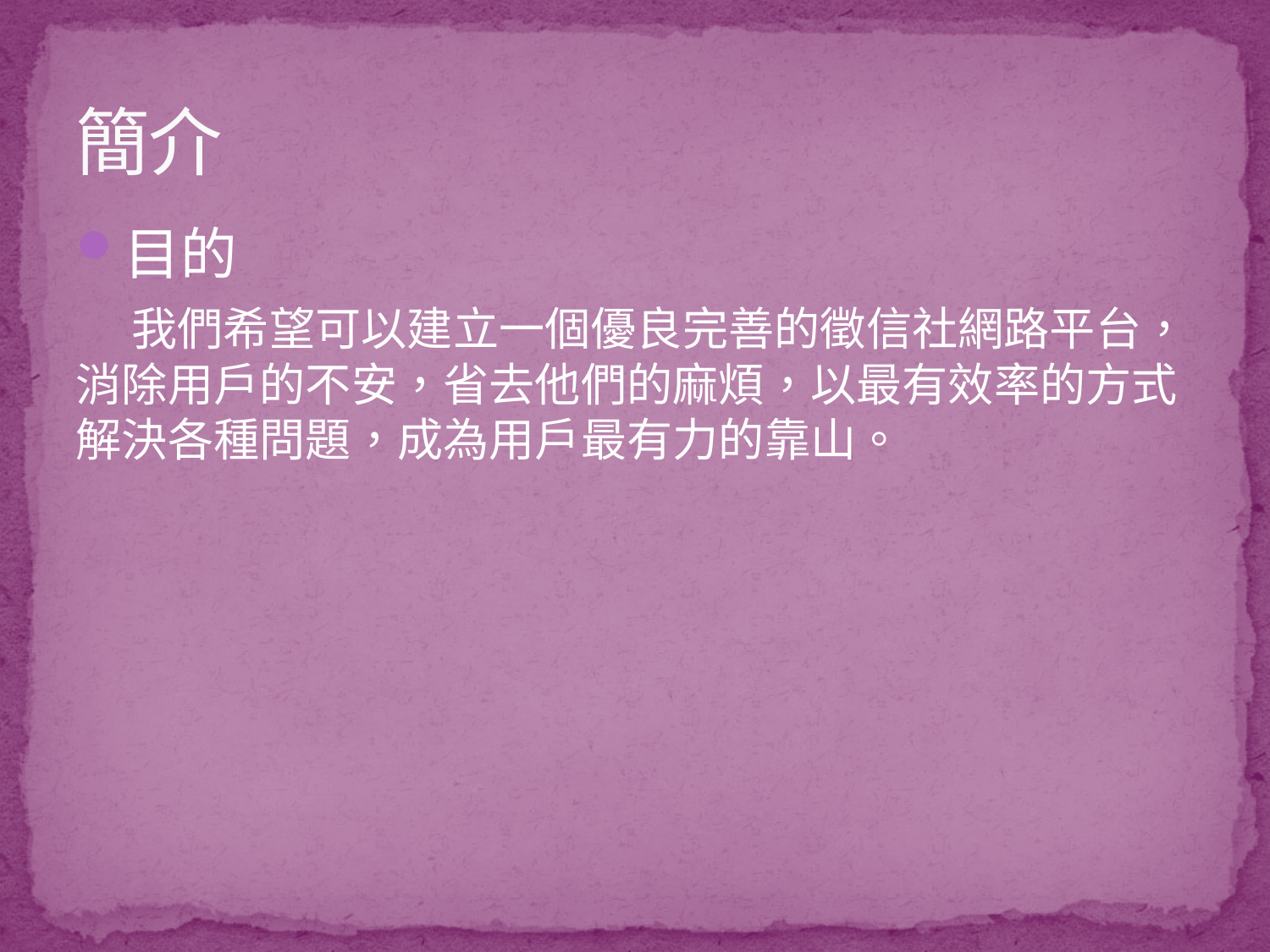

# 簡介
目的
    我們希望可以建立一個優良完善的徵信社網路平台，消除用戶的不安，省去他們的麻煩，以最有效率的方式解決各種問題，成為用戶最有力的靠山。